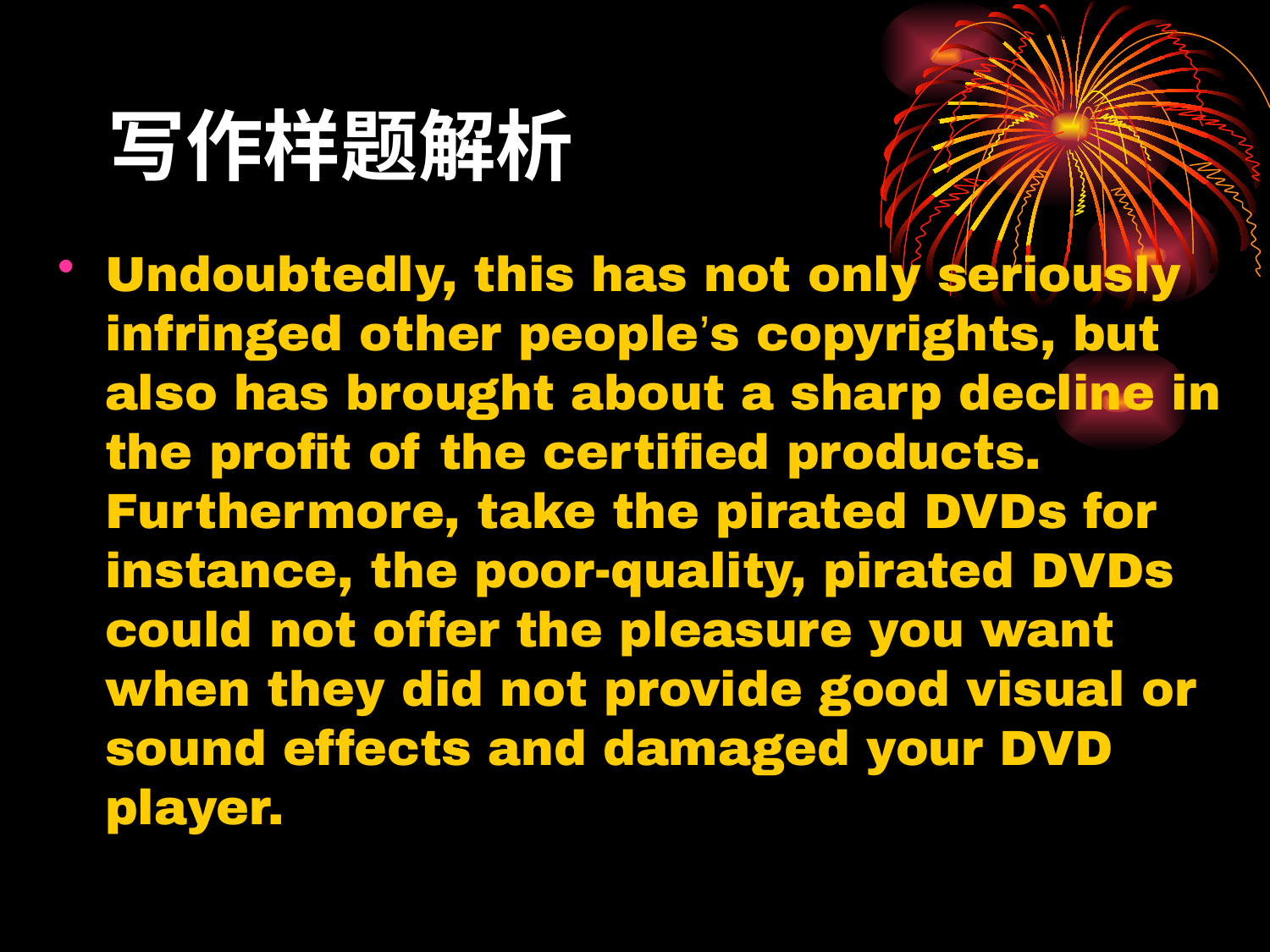

# 写作样题解析
Undoubtedly, this has not only seriously infringed other people’s copyrights, but also has brought about a sharp decline in the profit of the certified products. Furthermore, take the pirated DVDs for instance, the poor-quality, pirated DVDs could not offer the pleasure you want when they did not provide good visual or sound effects and damaged your DVD player.